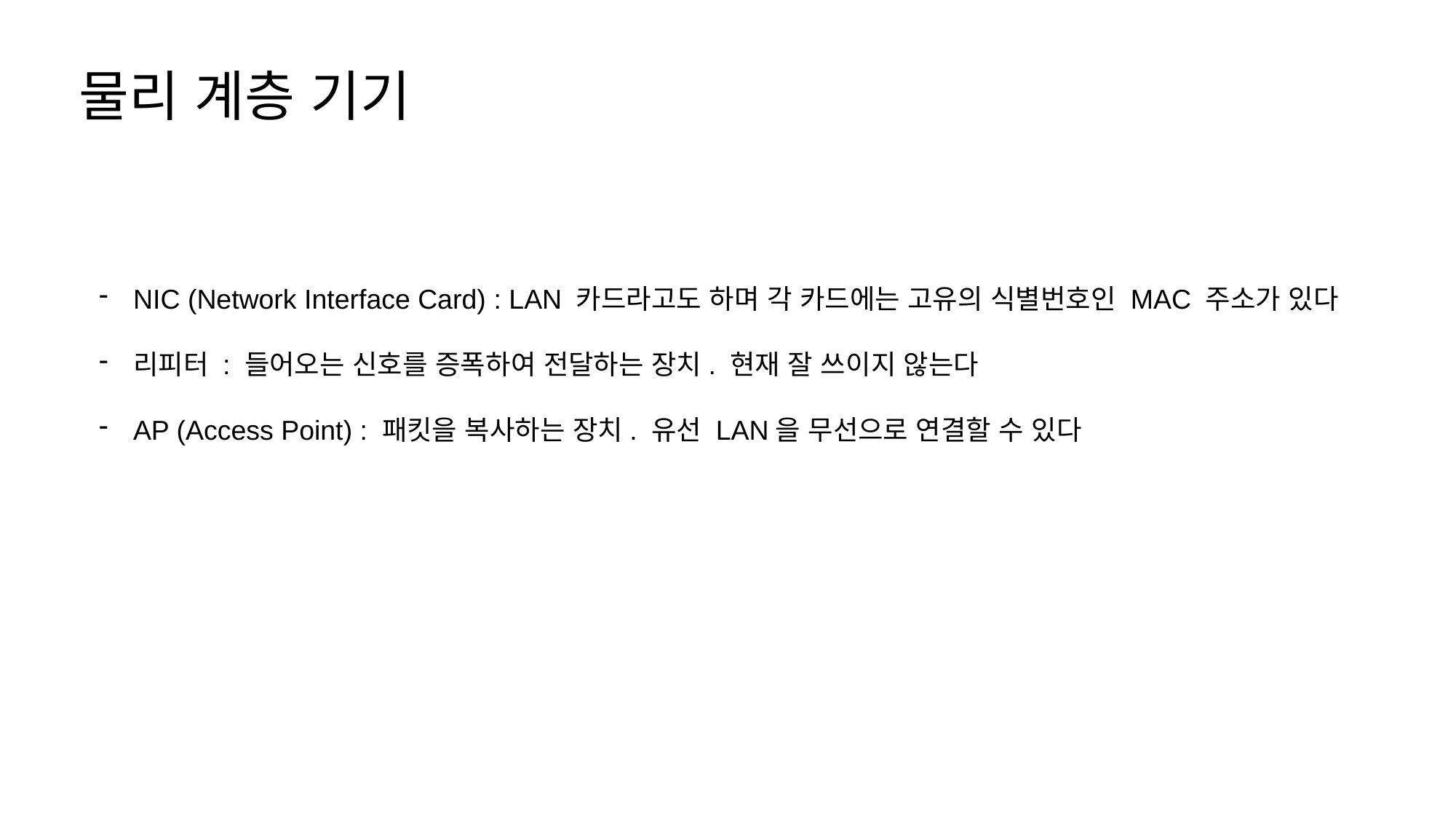

물리 계층 기기
NIC (Network Interface Card) : LAN 카드라고도 하며 각 카드에는 고유의 식별번호인 MAC 주소가 있다
리피터 : 들어오는 신호를 증폭하여 전달하는 장치. 현재 잘 쓰이지 않는다
AP (Access Point) : 패킷을 복사하는 장치. 유선 LAN을 무선으로 연결할 수 있다